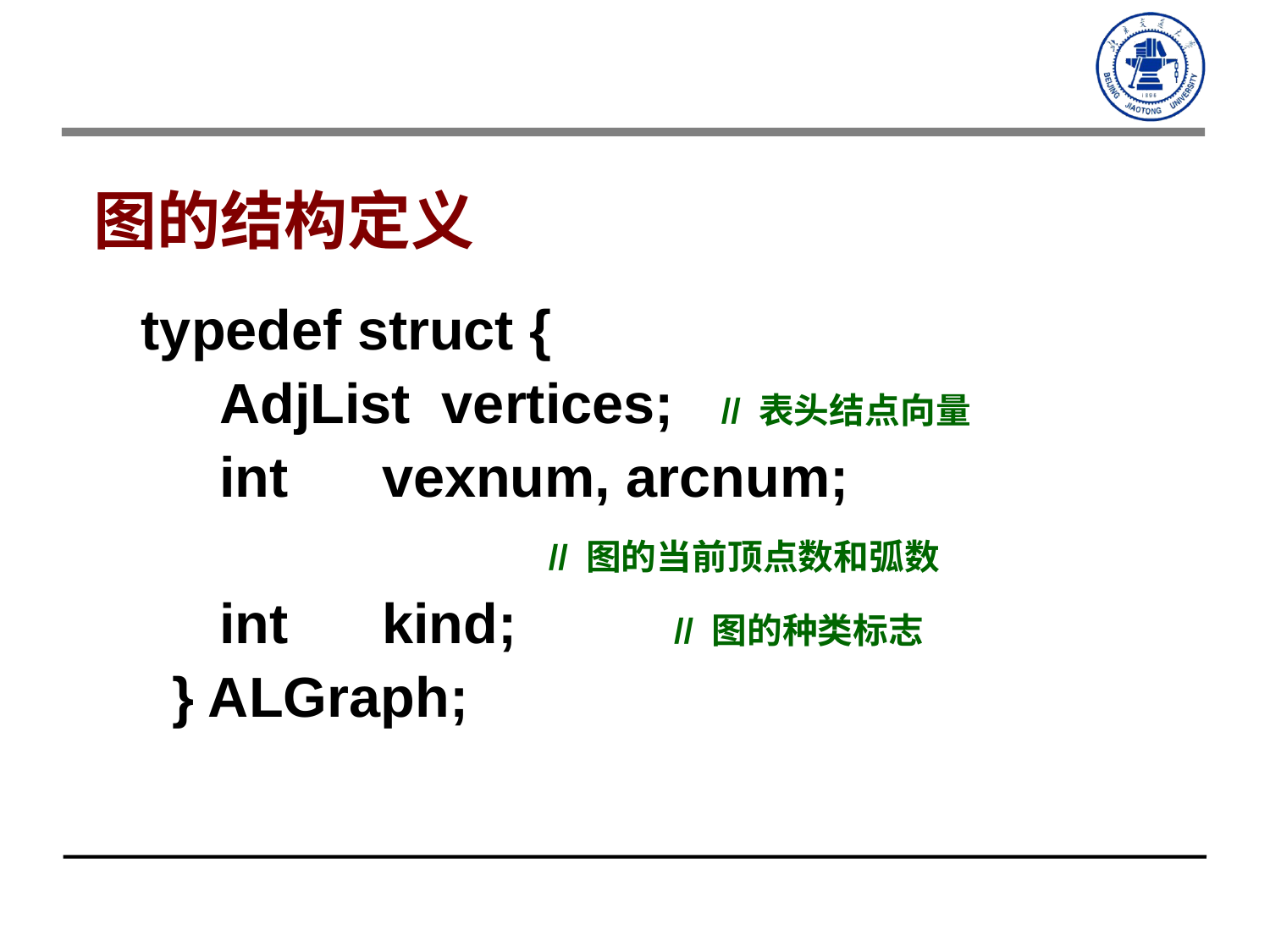

图的结构定义
typedef struct {
     AdjList  vertices;   // 表头结点向量
     int      vexnum, arcnum;
                          // 图的当前顶点数和弧数
     int      kind;          // 图的种类标志
  } ALGraph;